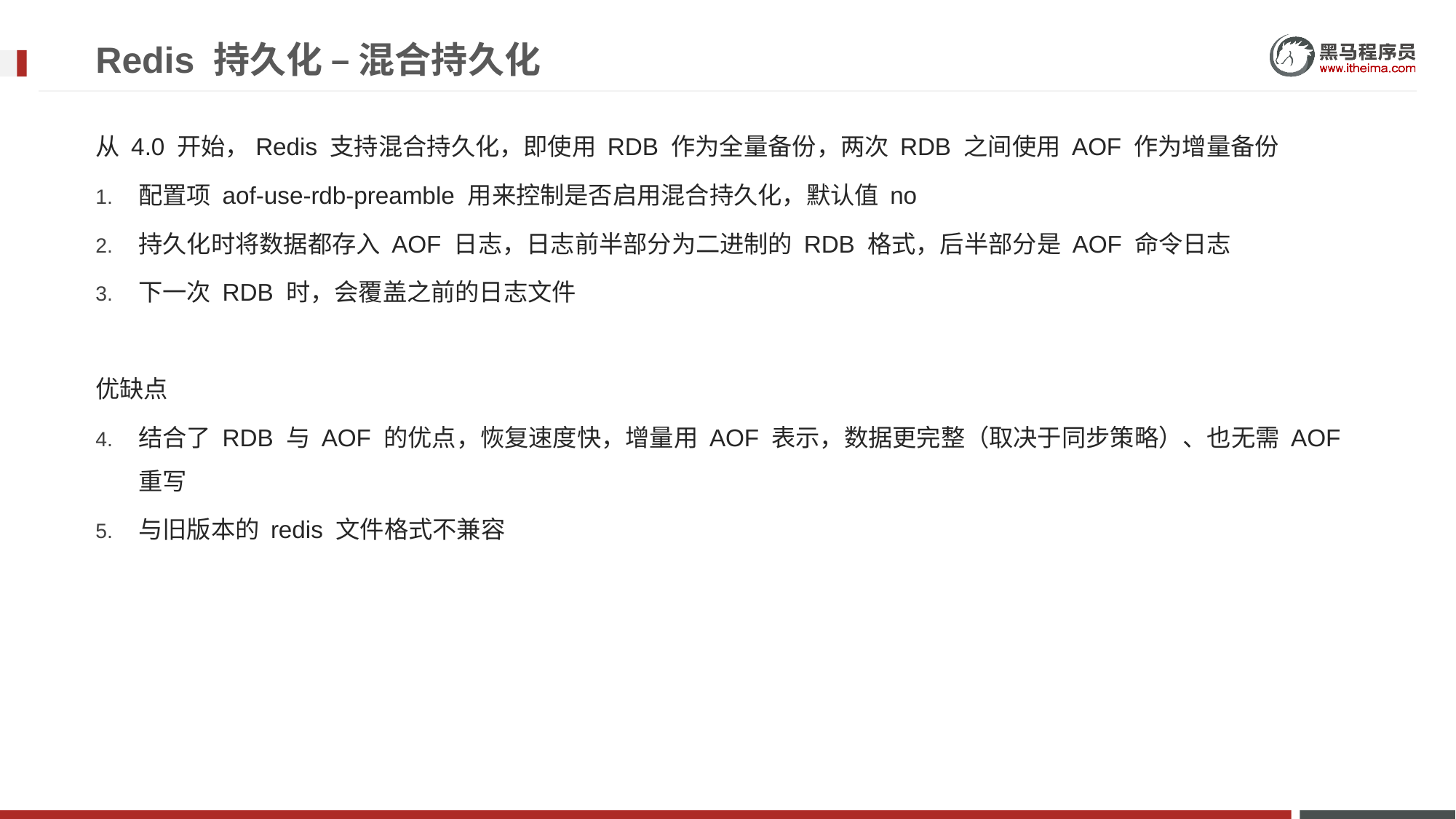

# Redis 持久化 – 混合持久化
从 4.0 开始，Redis 支持混合持久化，即使用 RDB 作为全量备份，两次 RDB 之间使用 AOF 作为增量备份
配置项 aof-use-rdb-preamble 用来控制是否启用混合持久化，默认值 no
持久化时将数据都存入 AOF 日志，日志前半部分为二进制的 RDB 格式，后半部分是 AOF 命令日志
下一次 RDB 时，会覆盖之前的日志文件

优缺点
结合了 RDB 与 AOF 的优点，恢复速度快，增量用 AOF 表示，数据更完整（取决于同步策略）、也无需 AOF 重写
与旧版本的 redis 文件格式不兼容